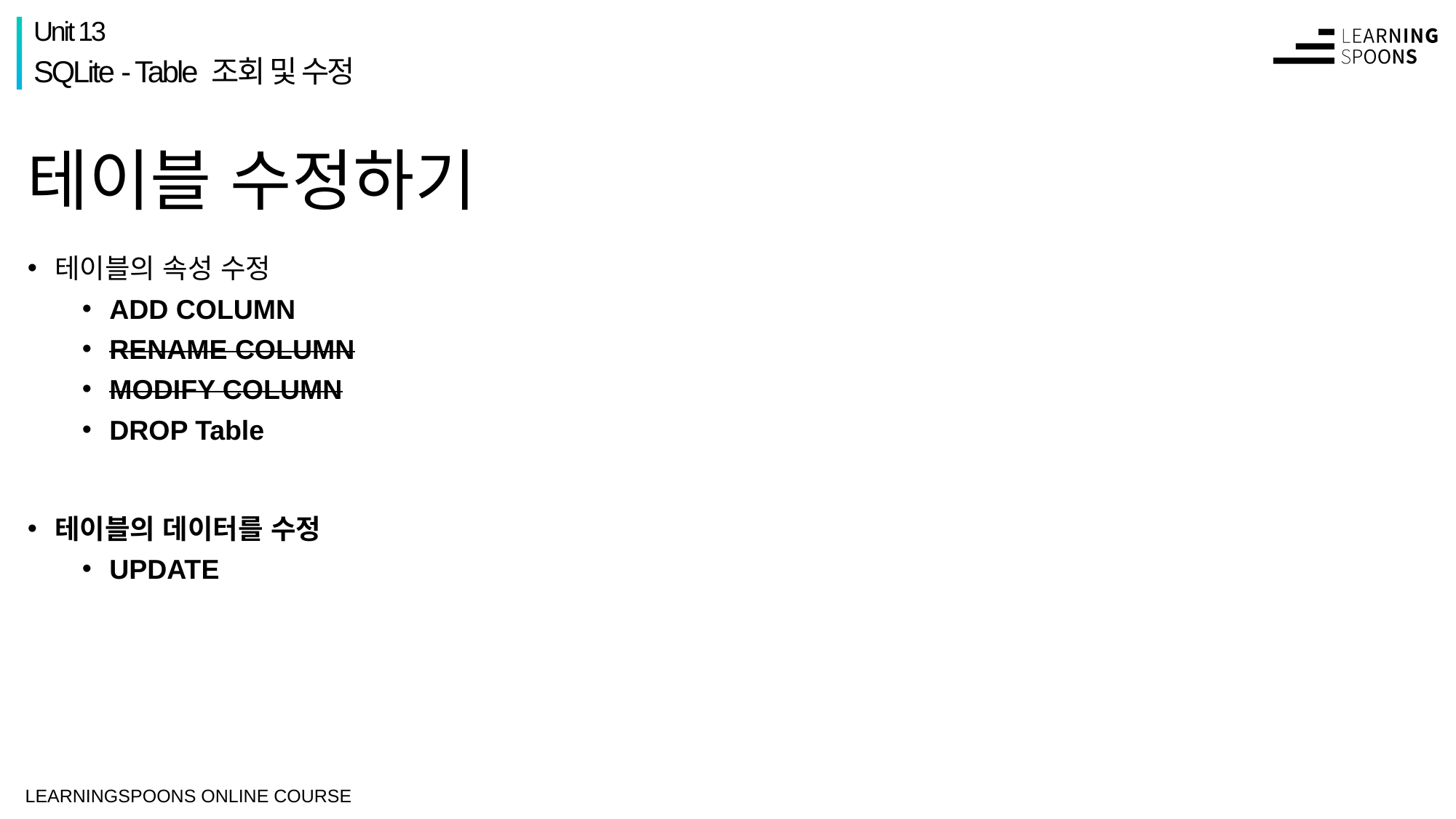

Unit 13
SQLite - Table 조회 및 수정
# 테이블 수정하기
테이블의 속성 수정
ADD COLUMN
RENAME COLUMN
MODIFY COLUMN
DROP Table

테이블의 데이터를 수정
UPDATE